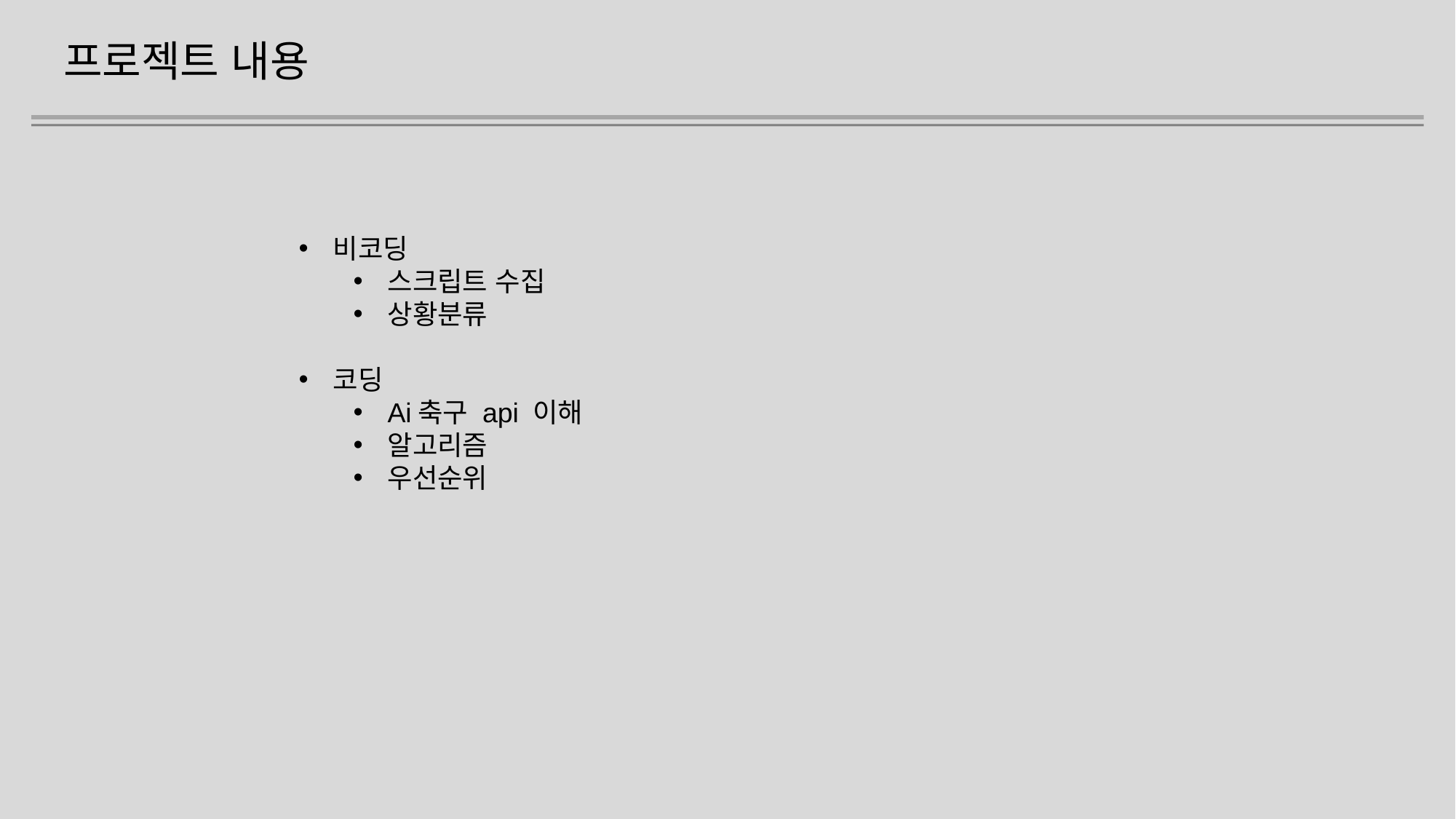

프로젝트 내용
비코딩
스크립트 수집
상황분류

코딩
Ai축구 api 이해
알고리즘
우선순위